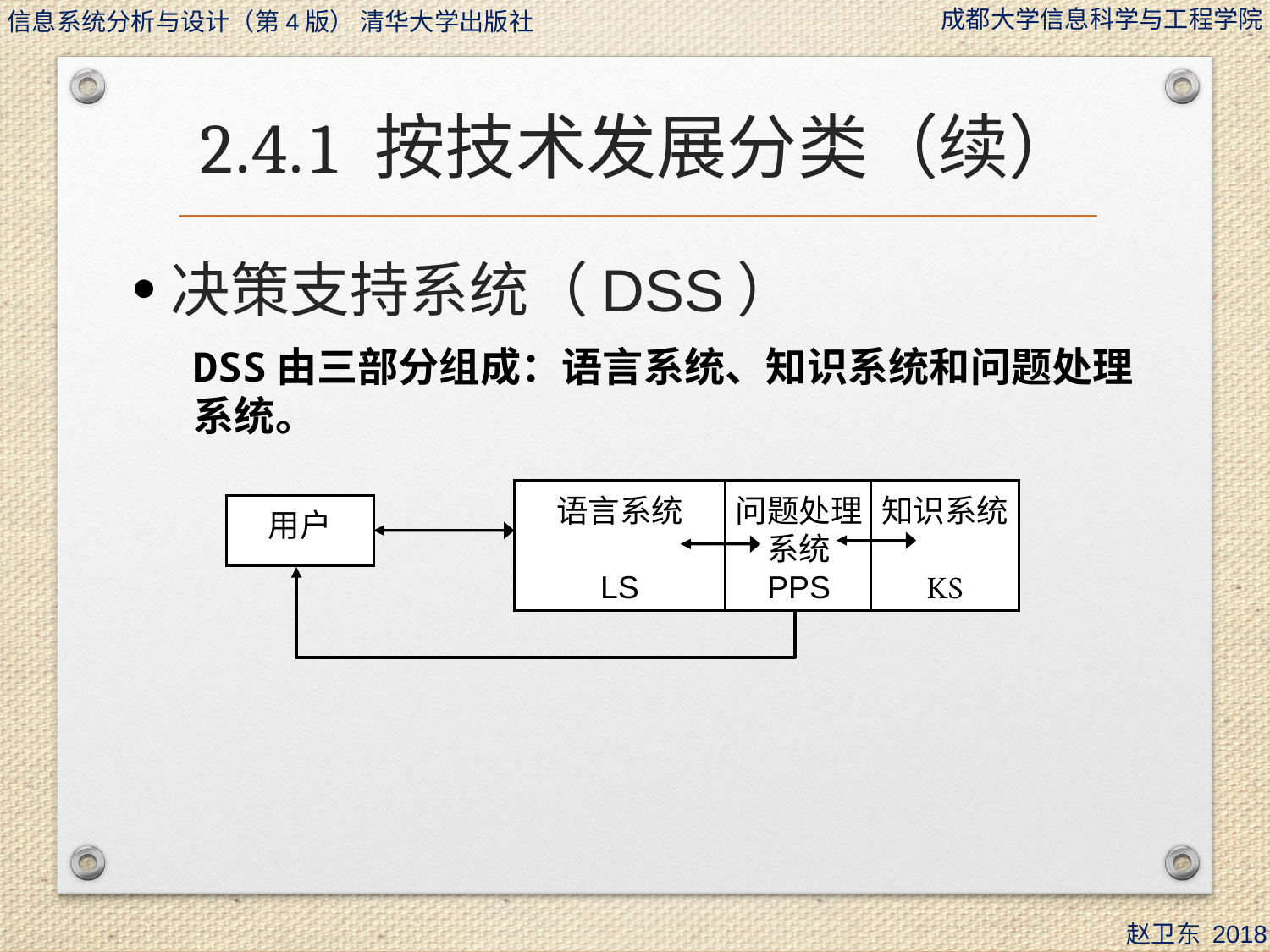

# 2.4.1 按技术发展分类（续）
决策支持系统（DSS）
DSS由三部分组成：语言系统、知识系统和问题处理系统。
语言系统

LS
问题处理系统
PPS
知识系统

KS
用户